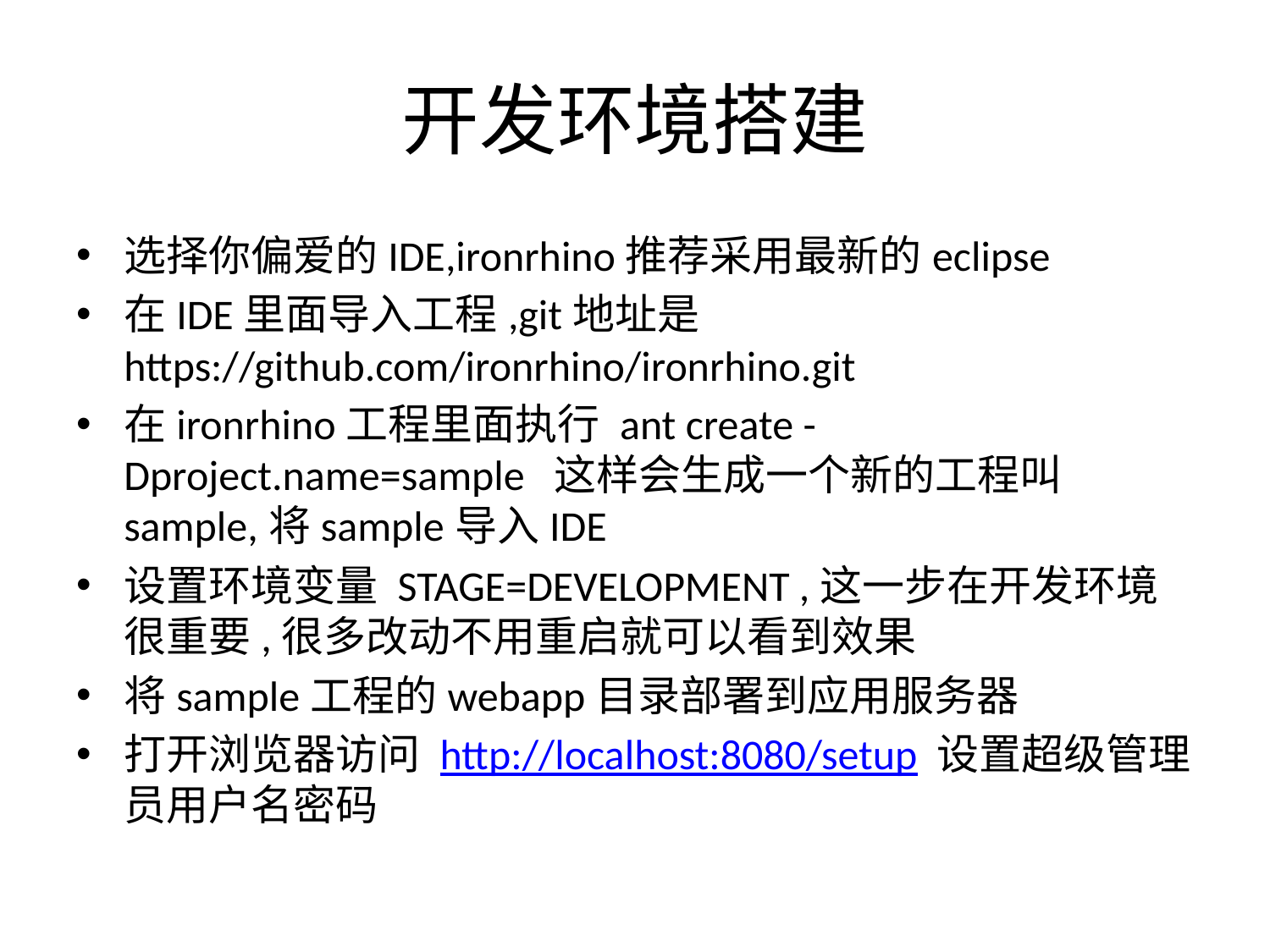

# 开发环境搭建
选择你偏爱的IDE,ironrhino推荐采用最新的eclipse
在IDE里面导入工程,git地址是 https://github.com/ironrhino/ironrhino.git
在ironrhino工程里面执行 ant create -Dproject.name=sample  这样会生成一个新的工程叫sample,将sample导入IDE
设置环境变量 STAGE=DEVELOPMENT ,这一步在开发环境很重要,很多改动不用重启就可以看到效果
将sample工程的webapp目录部署到应用服务器
打开浏览器访问 http://localhost:8080/setup 设置超级管理员用户名密码